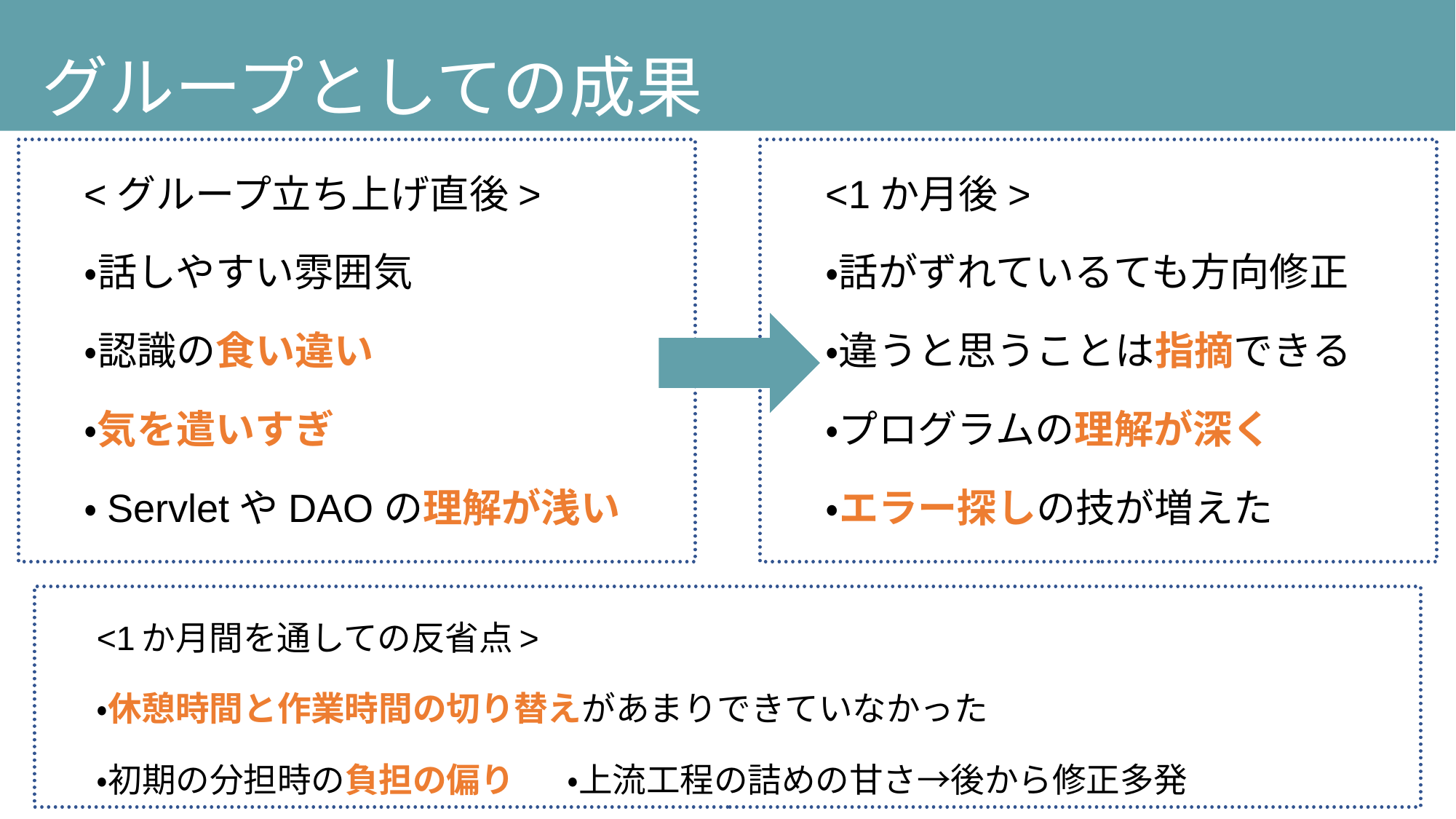

グループとしての成果
<グループ立ち上げ直後>
・話しやすい雰囲気
・認識の食い違い
・気を遣いすぎ
・ServletやDAOの理解が浅い
<1か月後>
・話がずれているても方向修正
・違うと思うことは指摘できる
・プログラムの理解が深く
・エラー探しの技が増えた

<1か月間を通しての反省点>
・休憩時間と作業時間の切り替えがあまりできていなかった
・初期の分担時の負担の偏り	　・上流工程の詰めの甘さ→後から修正多発